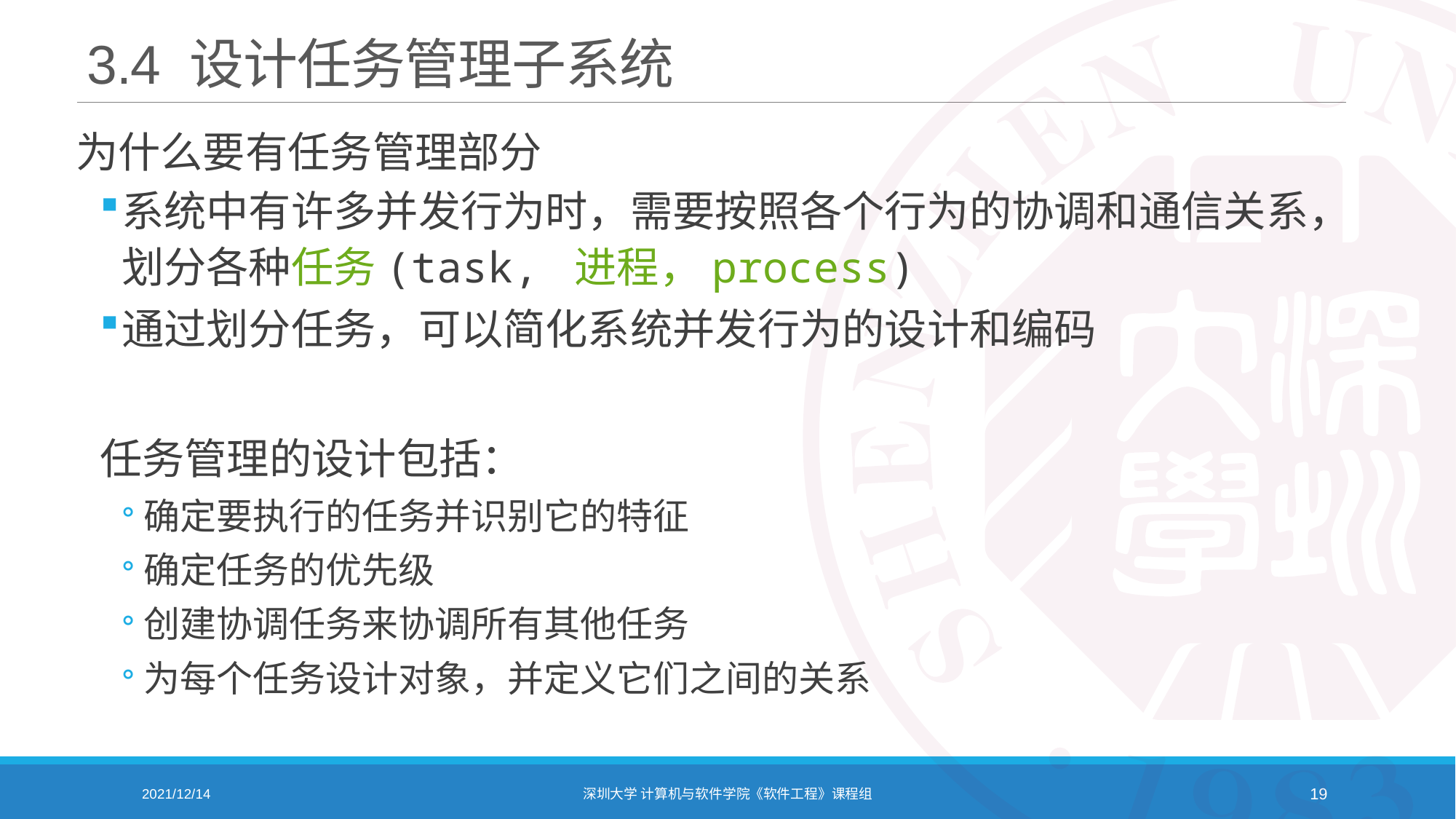

# 3.4 设计任务管理子系统
为什么要有任务管理部分
系统中有许多并发行为时，需要按照各个行为的协调和通信关系，划分各种任务(task, 进程，process)
通过划分任务，可以简化系统并发行为的设计和编码

任务管理的设计包括：
确定要执行的任务并识别它的特征
确定任务的优先级
创建协调任务来协调所有其他任务
为每个任务设计对象，并定义它们之间的关系
2021/12/14
深圳大学 计算机与软件学院《软件工程》课程组
19